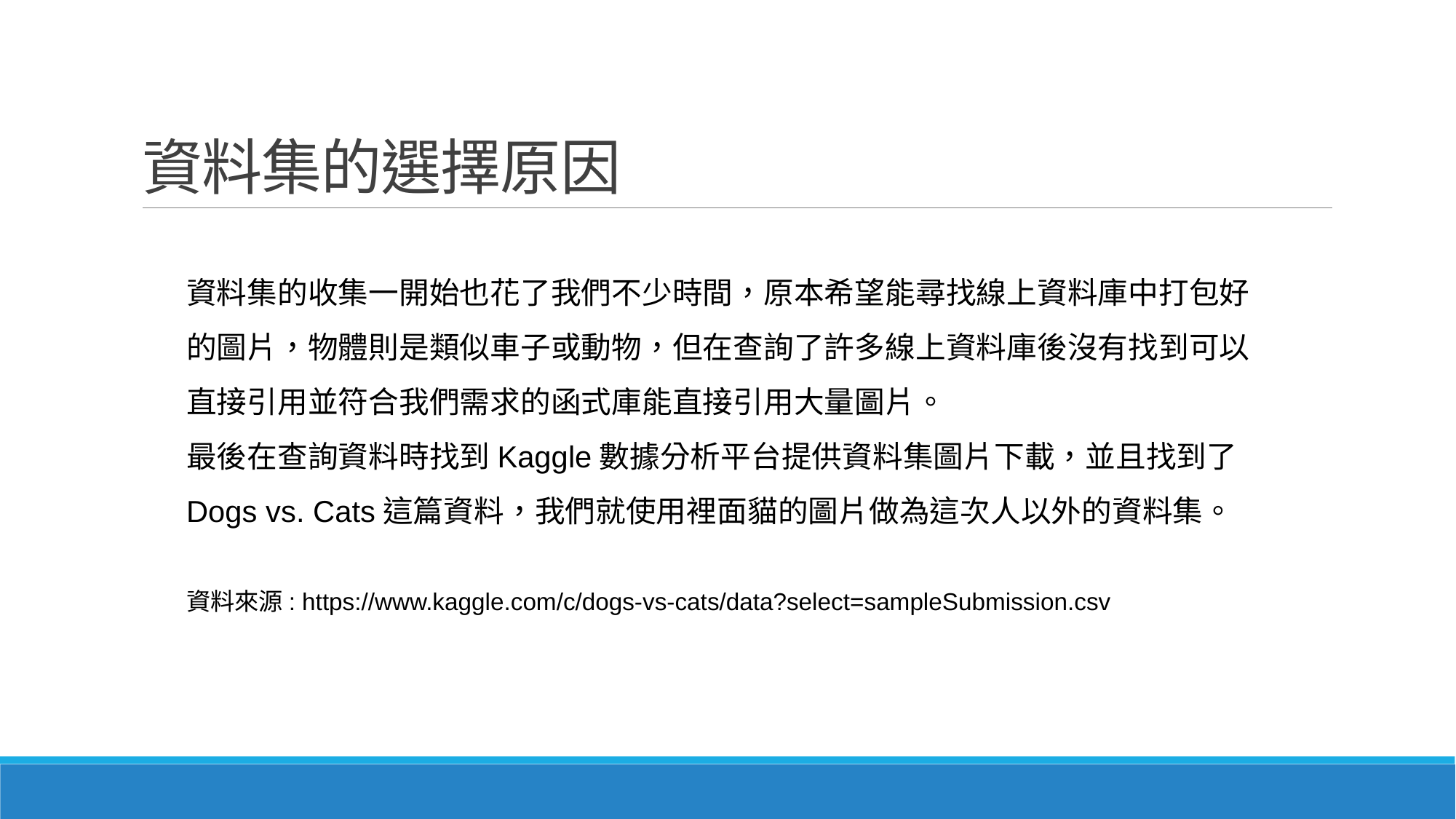

# 資料集的選擇原因
資料集的收集一開始也花了我們不少時間，原本希望能尋找線上資料庫中打包好的圖片，物體則是類似車子或動物，但在查詢了許多線上資料庫後沒有找到可以直接引用並符合我們需求的函式庫能直接引用大量圖片。
最後在查詢資料時找到Kaggle數據分析平台提供資料集圖片下載，並且找到了Dogs vs. Cats這篇資料，我們就使用裡面貓的圖片做為這次人以外的資料集。

資料來源: https://www.kaggle.com/c/dogs-vs-cats/data?select=sampleSubmission.csv